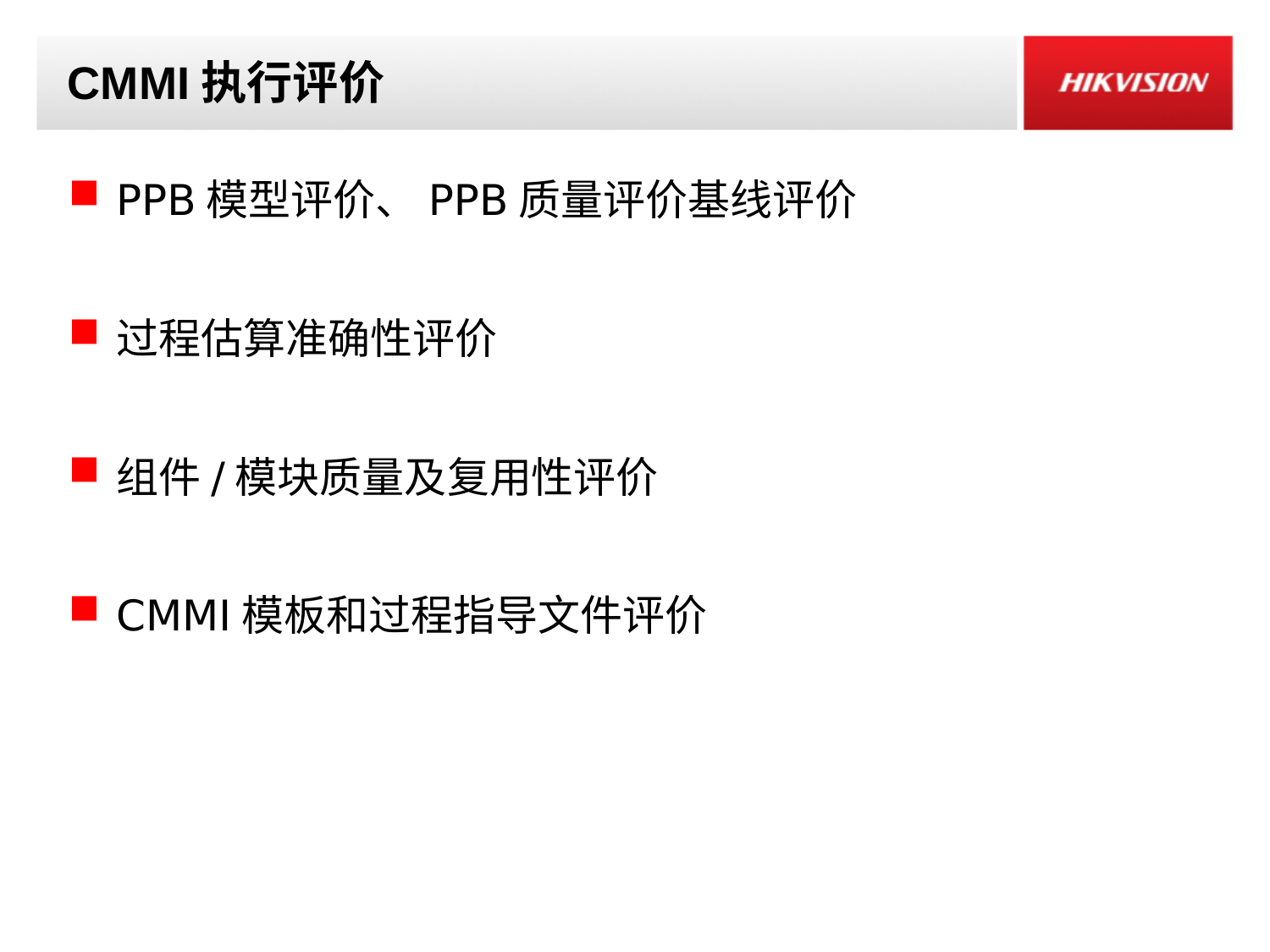

# CMMI执行评价
PPB模型评价、PPB质量评价基线评价

过程估算准确性评价

组件/模块质量及复用性评价

CMMI模板和过程指导文件评价